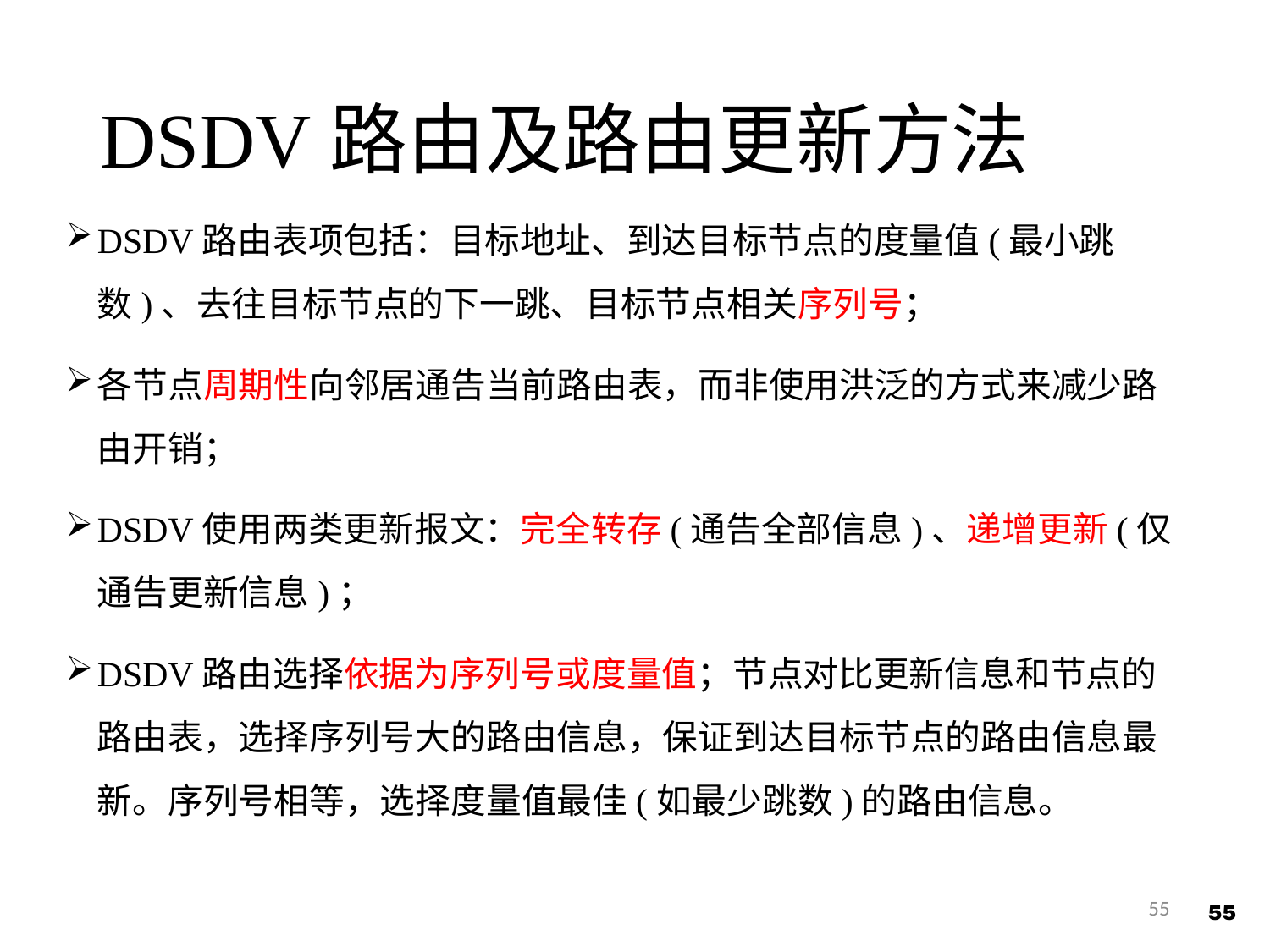

# DSDV路由及路由更新方法
DSDV路由表项包括：目标地址、到达目标节点的度量值(最小跳数)、去往目标节点的下一跳、目标节点相关序列号；
各节点周期性向邻居通告当前路由表，而非使用洪泛的方式来减少路由开销；
DSDV使用两类更新报文：完全转存(通告全部信息)、递增更新(仅通告更新信息)；
DSDV路由选择依据为序列号或度量值；节点对比更新信息和节点的路由表，选择序列号大的路由信息，保证到达目标节点的路由信息最新。序列号相等，选择度量值最佳(如最少跳数)的路由信息。
55
55